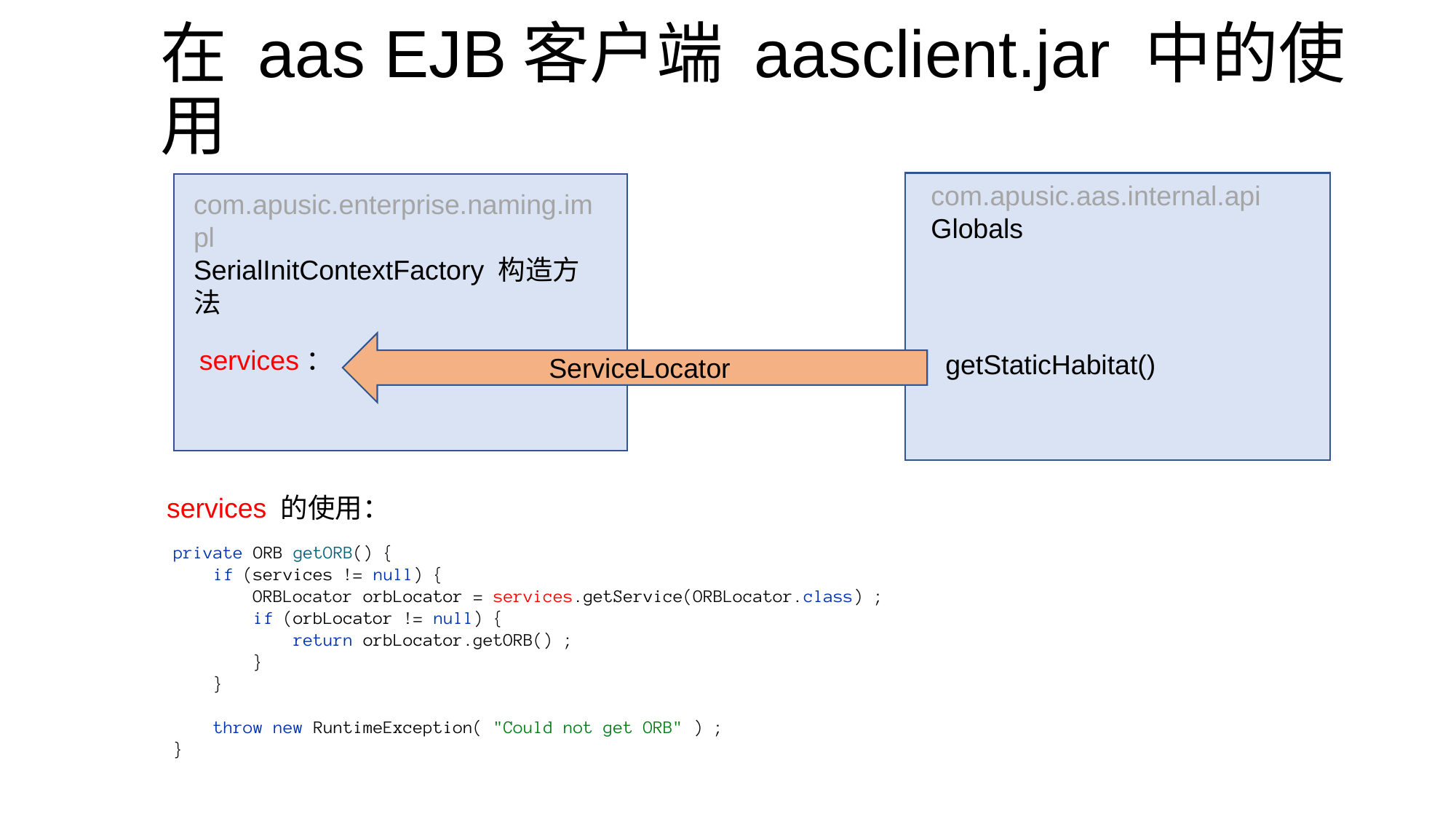

# 在 aas EJB客户端 aasclient.jar 中的使用
com.apusic.aas.internal.api
Globals

com.apusic.enterprise.naming.impl
SerialInitContextFactory 构造方法
ServiceLocator
services：
getStaticHabitat()
services 的使用：
private ORB getORB() {
    if (services != null) {
        ORBLocator orbLocator = services.getService(ORBLocator.class) ;
        if (orbLocator != null) {
            return orbLocator.getORB() ;
        }
    }
    throw new RuntimeException( "Could not get ORB" ) ;
}